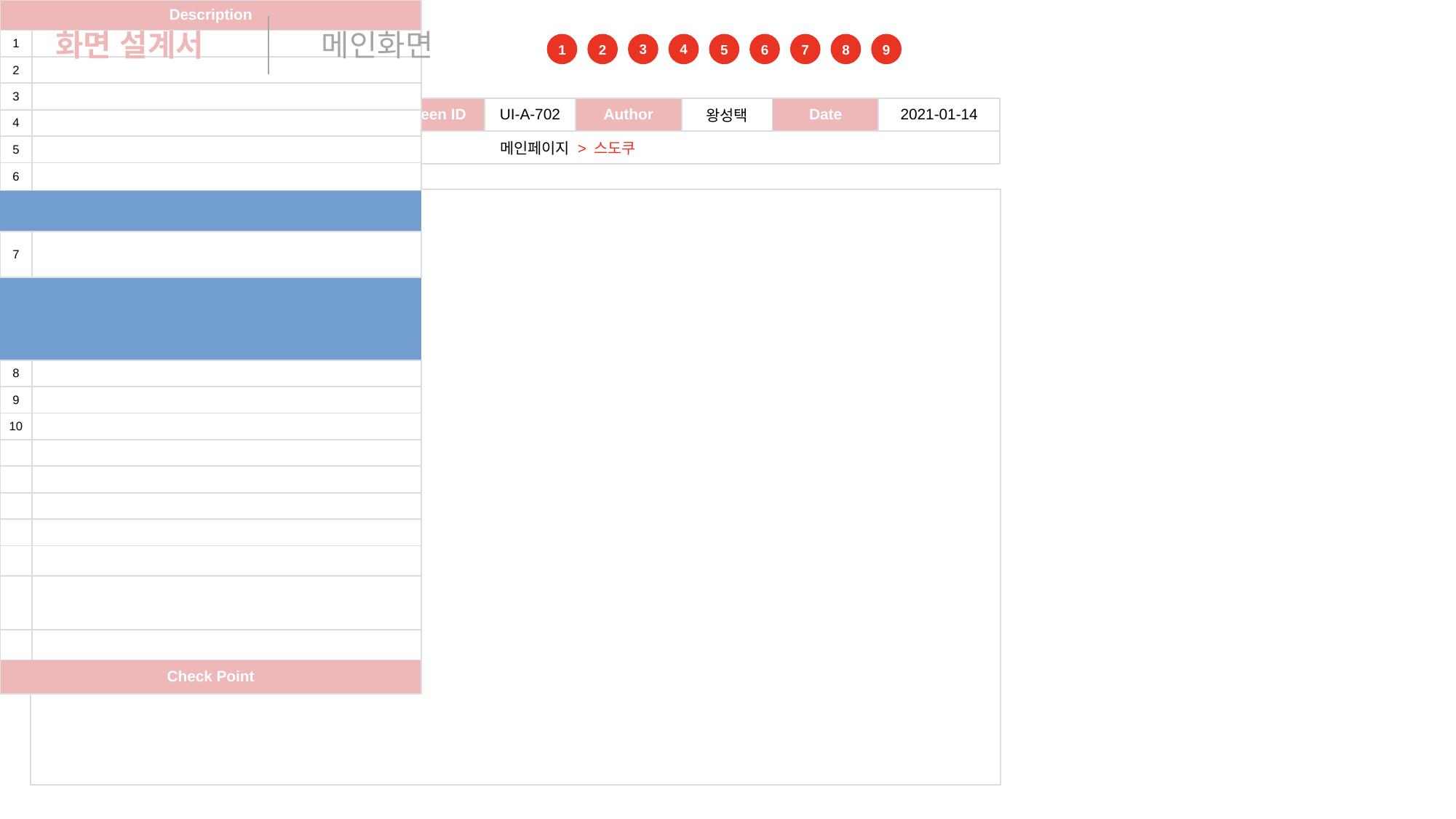

| Description |  |
| --- | --- |
| 1 |  |
| 2 |  |
| 3 |  |
| 4 |  |
| 5 |  |
| 6 |  |
|  |  |
| 7 |  |
|  |  |
|  |  |
| 8 |  |
| 9 |  |
| 10 |  |
|  |  |
|  |  |
|  |  |
|  |  |
|  |  |
|  |  |
|  |  |
| Check Point |  |
|  |  |
| Related ID |  |
|  |  |

메인화면
화면 설계서

1

2

3

4

5

6

7

8

9
| Page Title | 주문내역 | Screen ID | UI-A-702 | Author | 왕성택 | Date | 2021-01-14 |
| --- | --- | --- | --- | --- | --- | --- | --- |
| Screen Path | 메인페이지 > 스도쿠 |  |  |  |  |  |  |